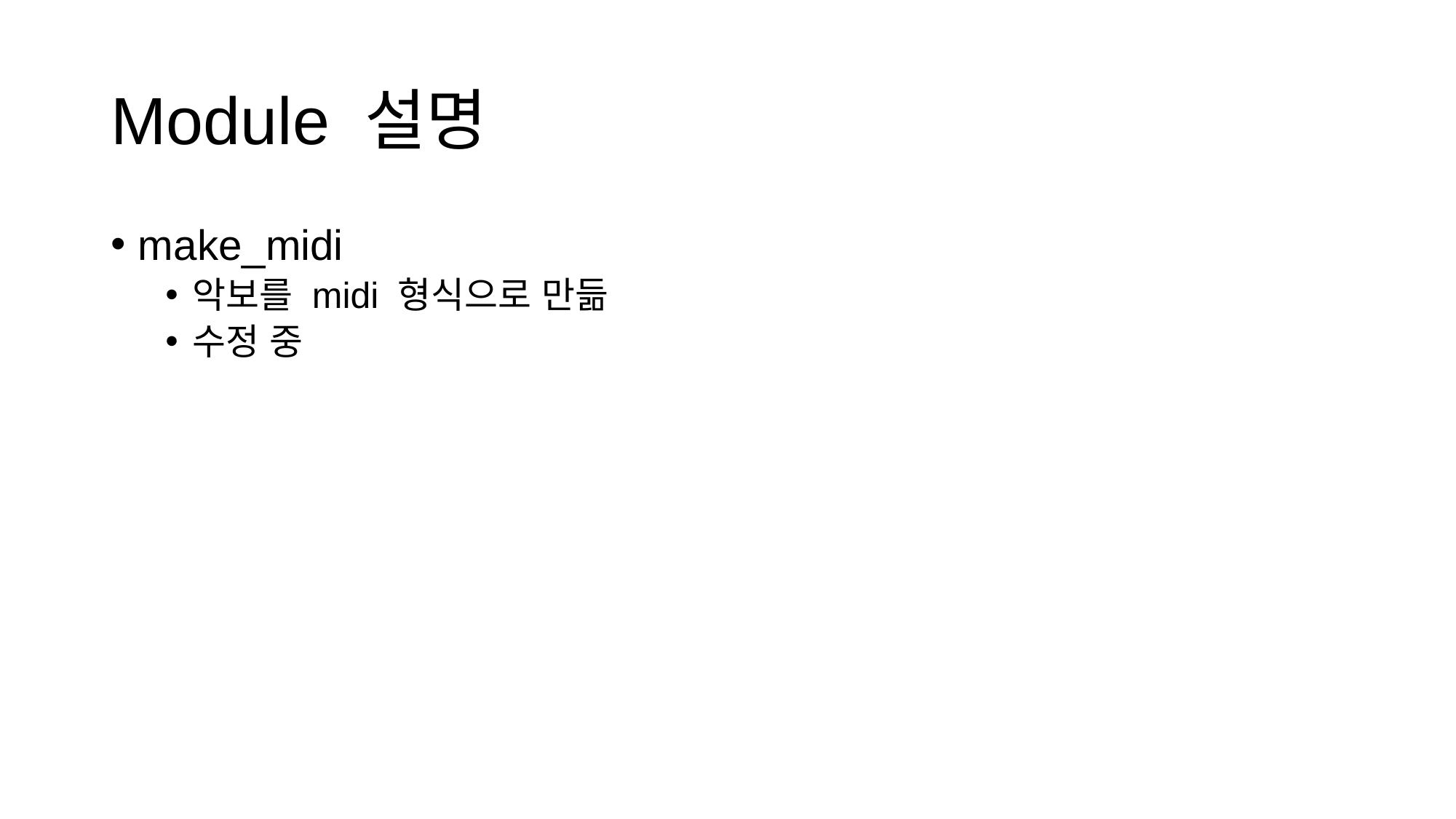

# Module 설명
make_midi
악보를 midi 형식으로 만듦
수정 중